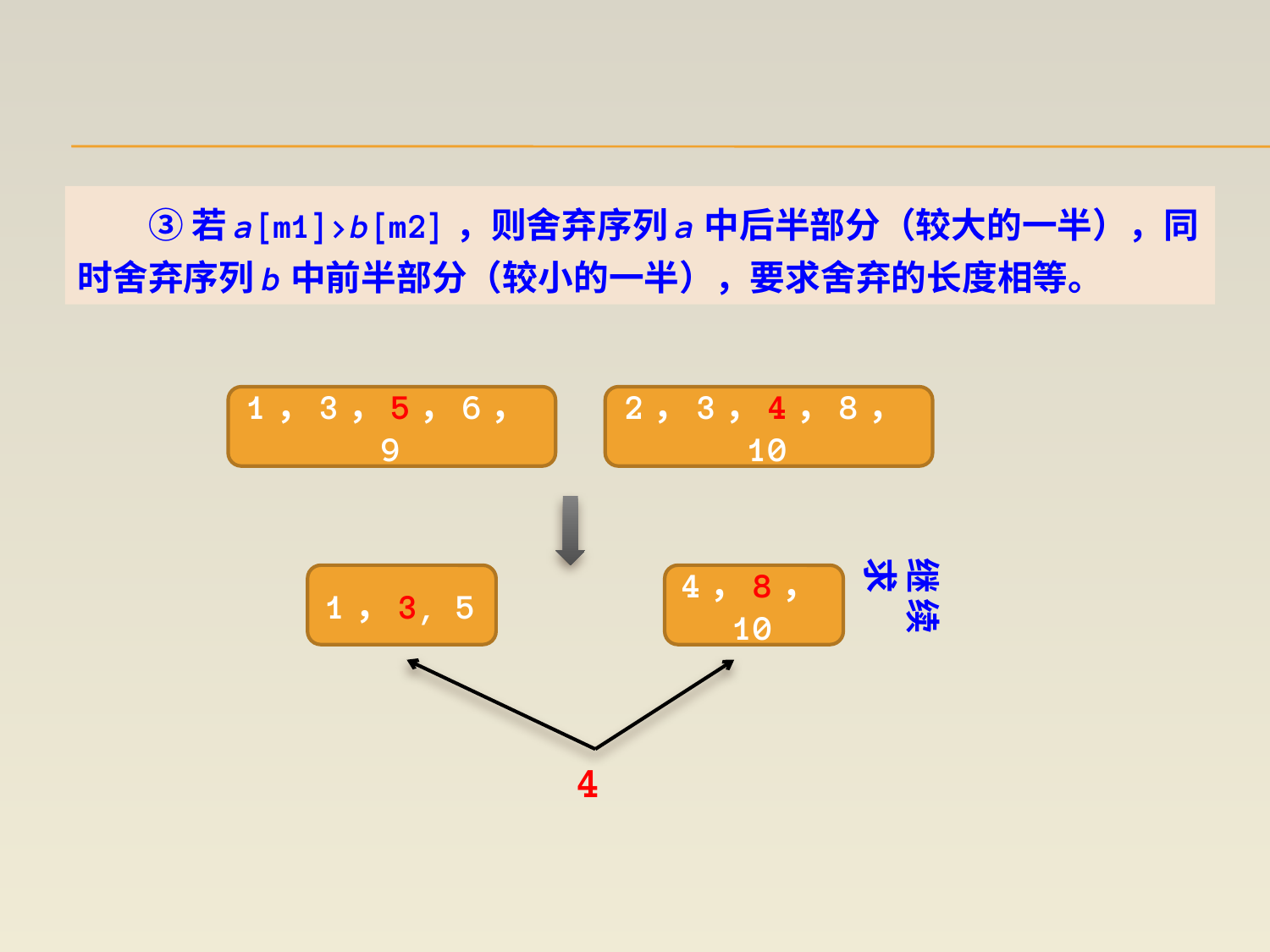

③ 若a[m1]>b[m2]，则舍弃序列a中后半部分（较大的一半），同时舍弃序列b中前半部分（较小的一半），要求舍弃的长度相等。
1，3，5，6，9
2，3，4，8，10

继续求
1，3, 5
4，8，10
4